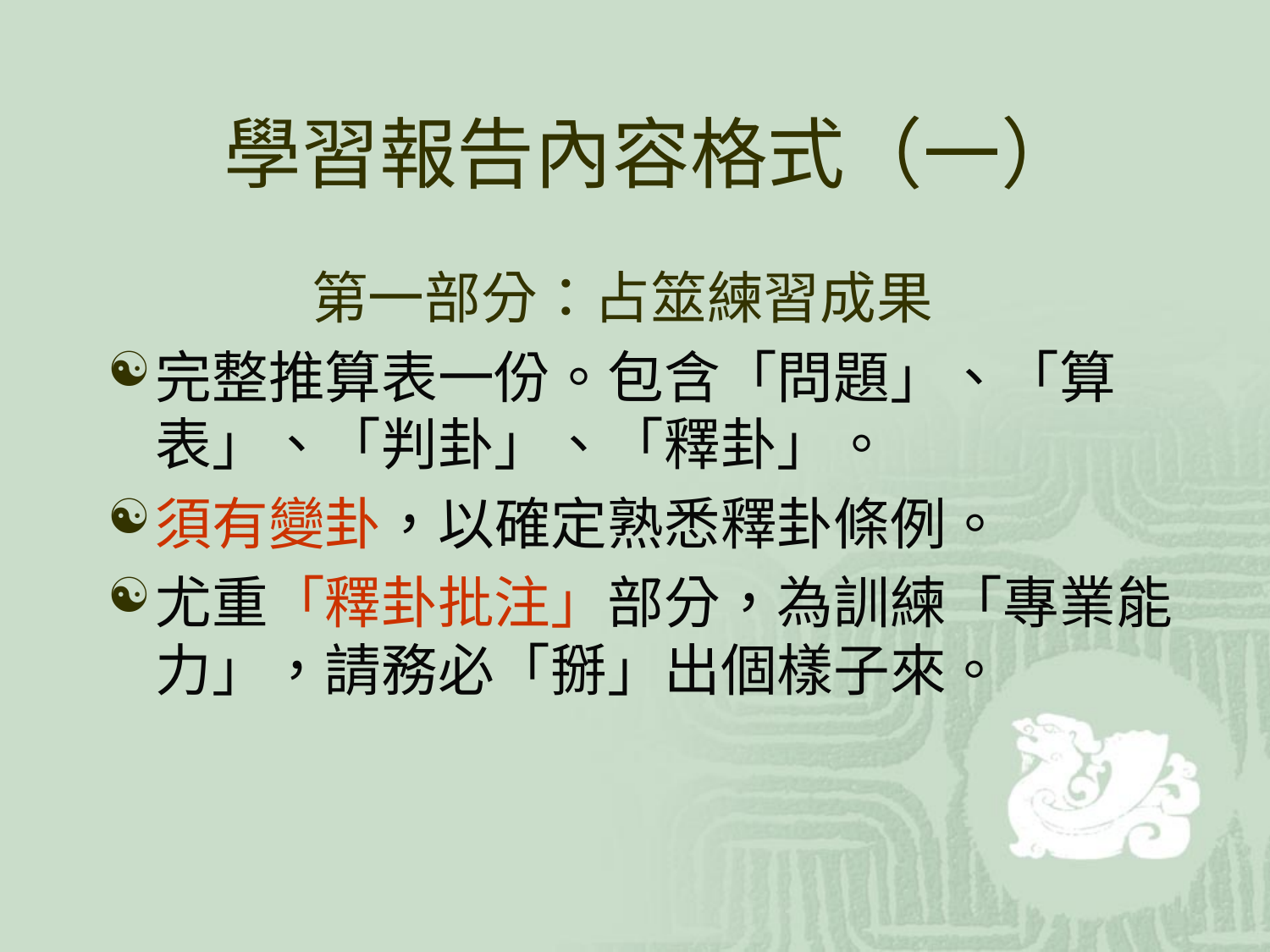

# 學習報告內容格式（一）
               第一部分：占筮練習成果
完整推算表一份。包含「問題」、「算表」、「判卦」、「釋卦」。
須有變卦，以確定熟悉釋卦條例。
尤重「釋卦批注」部分，為訓練「專業能力」，請務必「掰」出個樣子來。